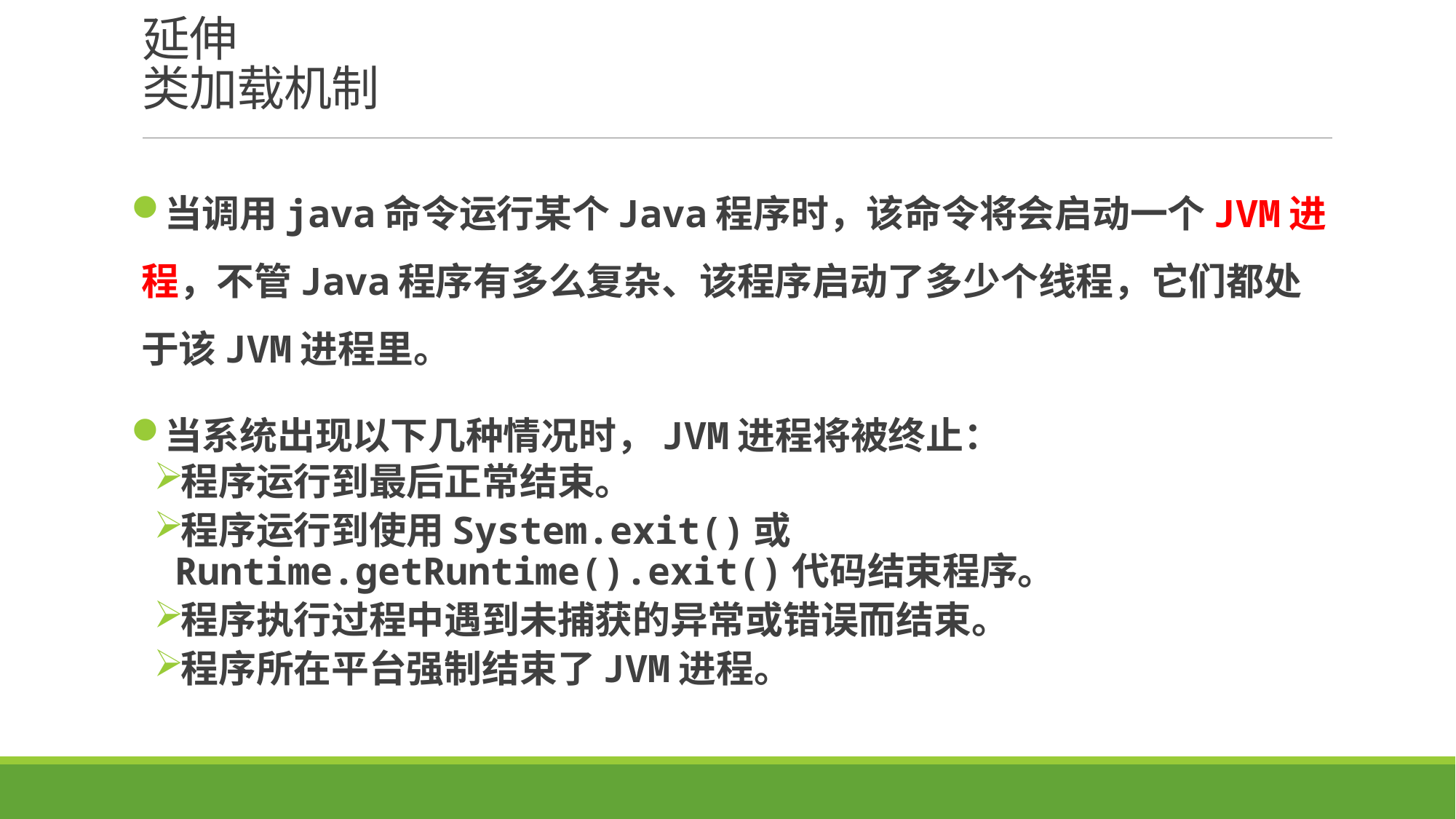

# 延伸 类加载机制
当调用java命令运行某个Java程序时，该命令将会启动一个JVM进程，不管Java程序有多么复杂、该程序启动了多少个线程，它们都处于该JVM进程里。
当系统出现以下几种情况时，JVM进程将被终止：
程序运行到最后正常结束。
程序运行到使用System.exit()或Runtime.getRuntime().exit()代码结束程序。
程序执行过程中遇到未捕获的异常或错误而结束。
程序所在平台强制结束了JVM进程。